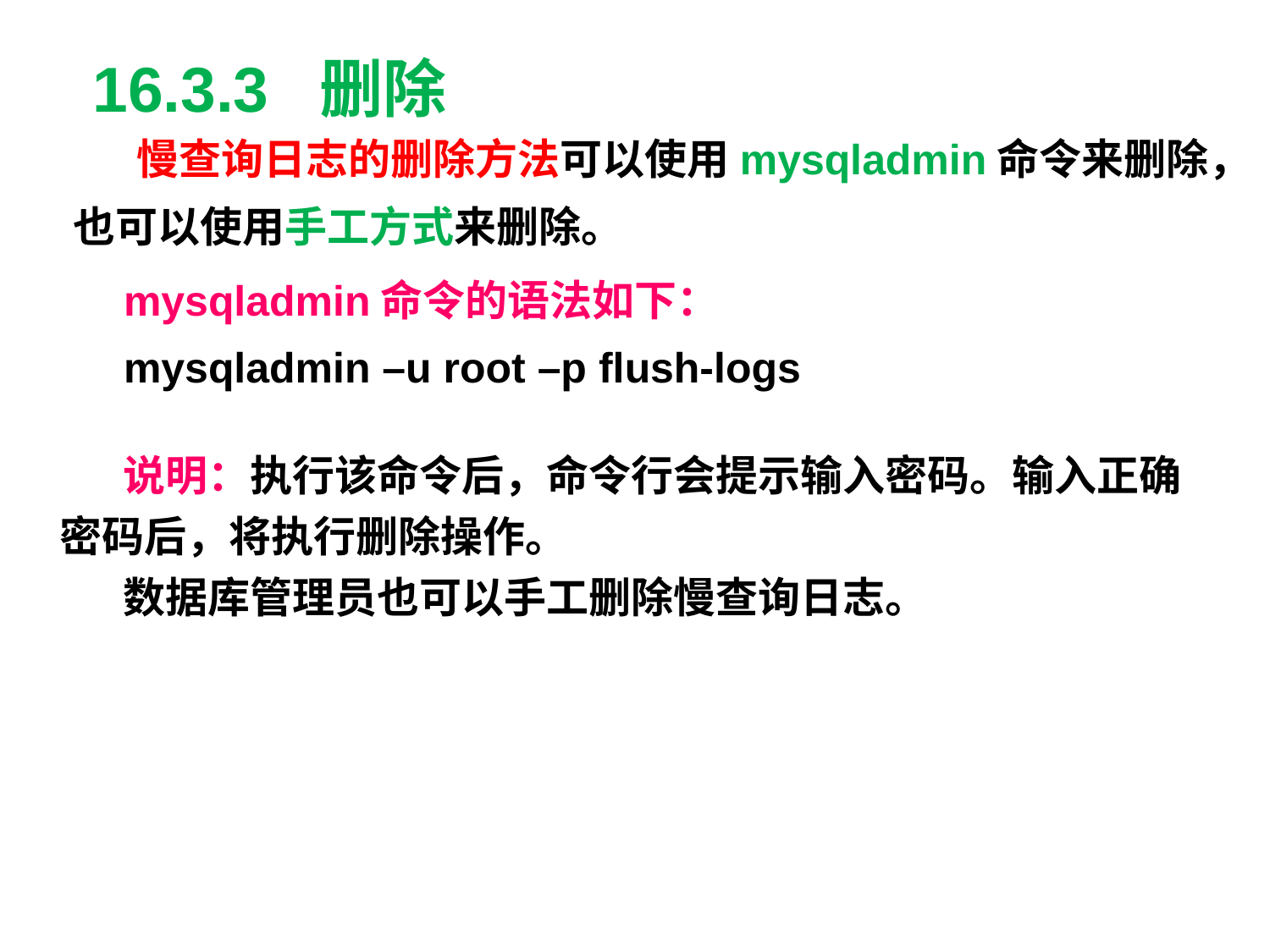

16.3.3  删除
慢查询日志的删除方法可以使用mysqladmin命令来删除，也可以使用手工方式来删除。
mysqladmin命令的语法如下：
mysqladmin –u root –p flush-logs
说明：执行该命令后，命令行会提示输入密码。输入正确密码后，将执行删除操作。
数据库管理员也可以手工删除慢查询日志。